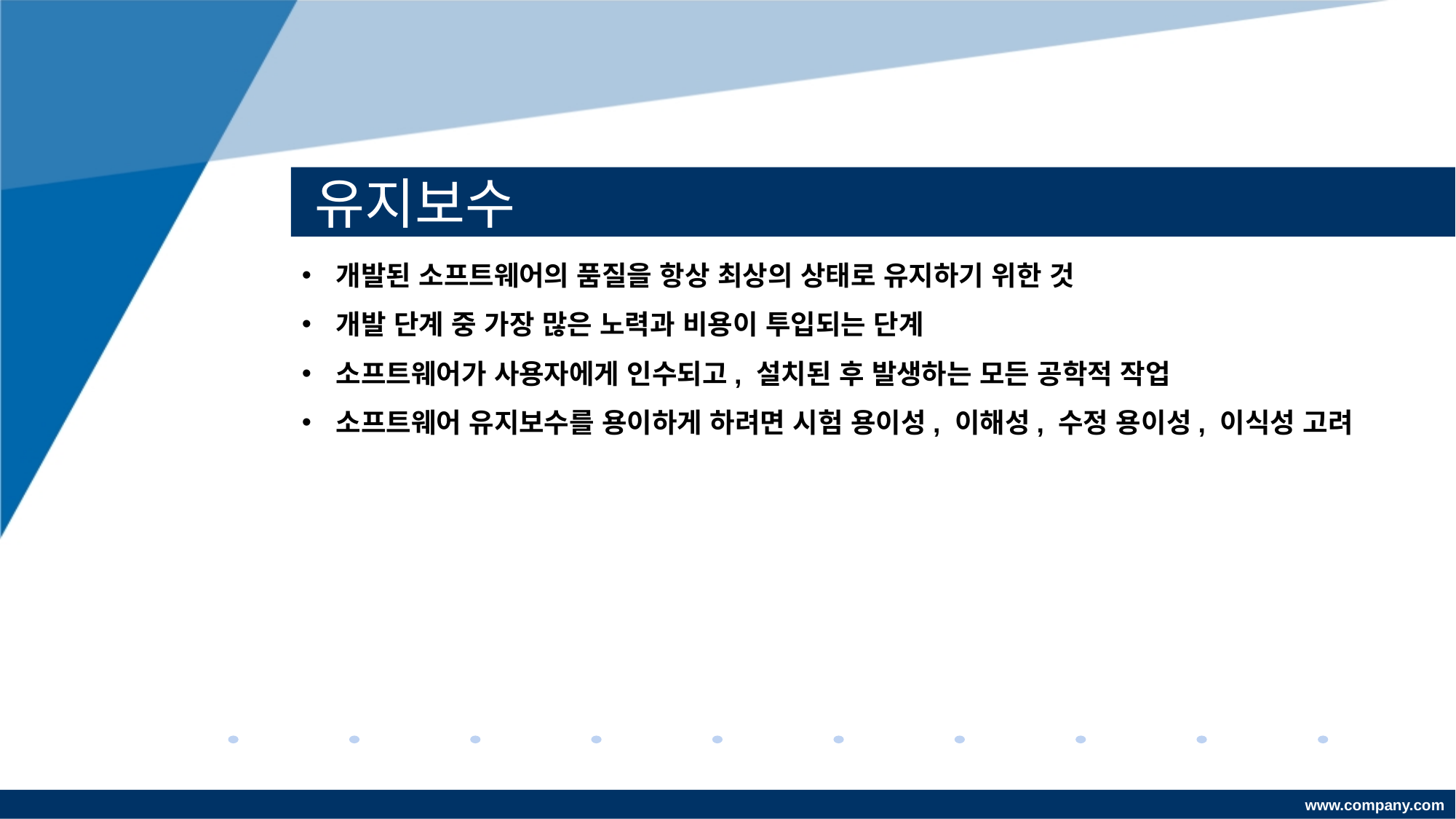

# 유지보수
개발된 소프트웨어의 품질을 항상 최상의 상태로 유지하기 위한 것
개발 단계 중 가장 많은 노력과 비용이 투입되는 단계
소프트웨어가 사용자에게 인수되고, 설치된 후 발생하는 모든 공학적 작업
소프트웨어 유지보수를 용이하게 하려면 시험 용이성, 이해성, 수정 용이성, 이식성 고려